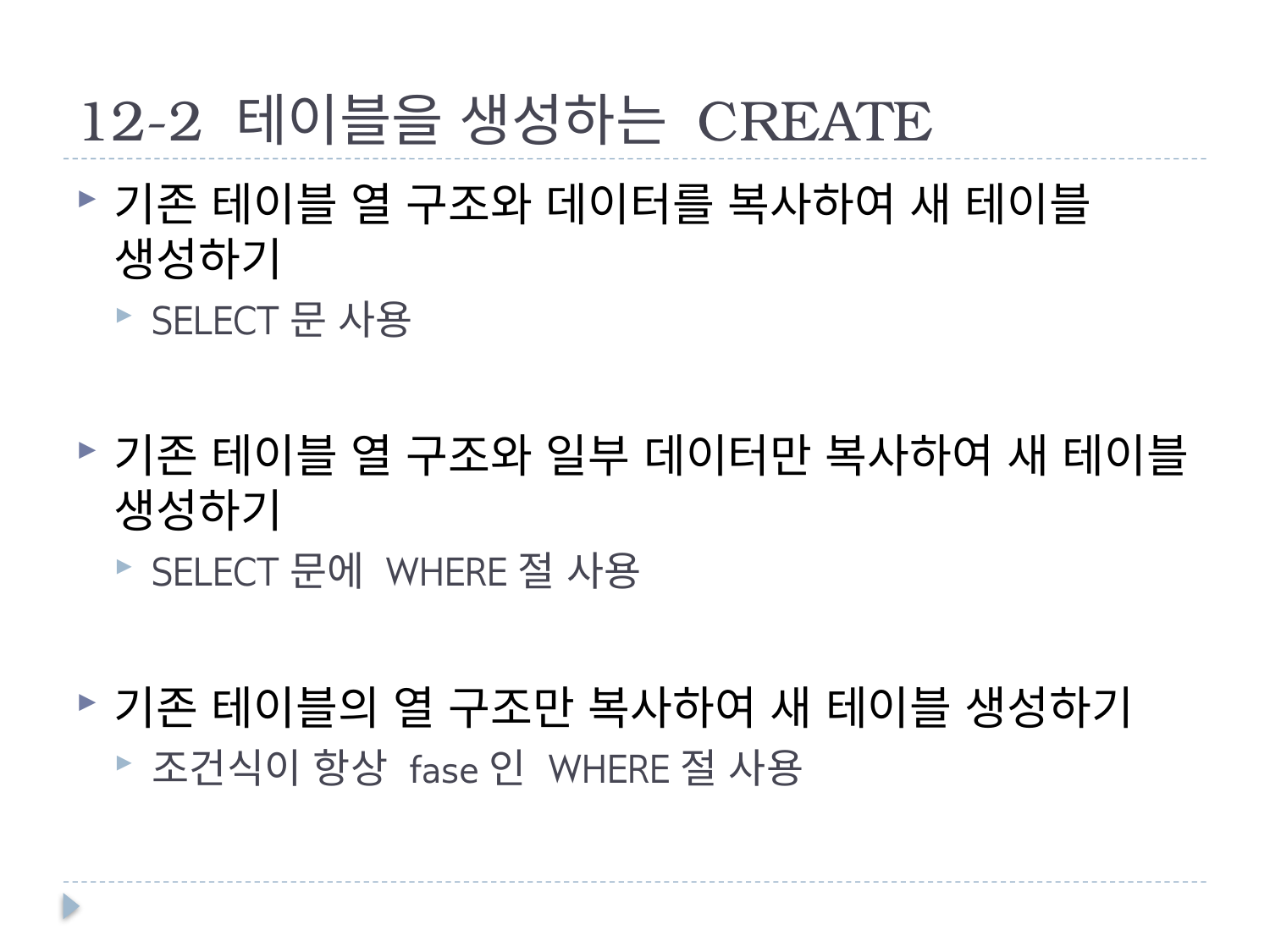

# 12-2 테이블을 생성하는 CREATE
기존 테이블 열 구조와 데이터를 복사하여 새 테이블 생성하기
SELECT문 사용

기존 테이블 열 구조와 일부 데이터만 복사하여 새 테이블 생성하기
SELECT문에 WHERE절 사용

기존 테이블의 열 구조만 복사하여 새 테이블 생성하기
조건식이 항상 fase인 WHERE절 사용